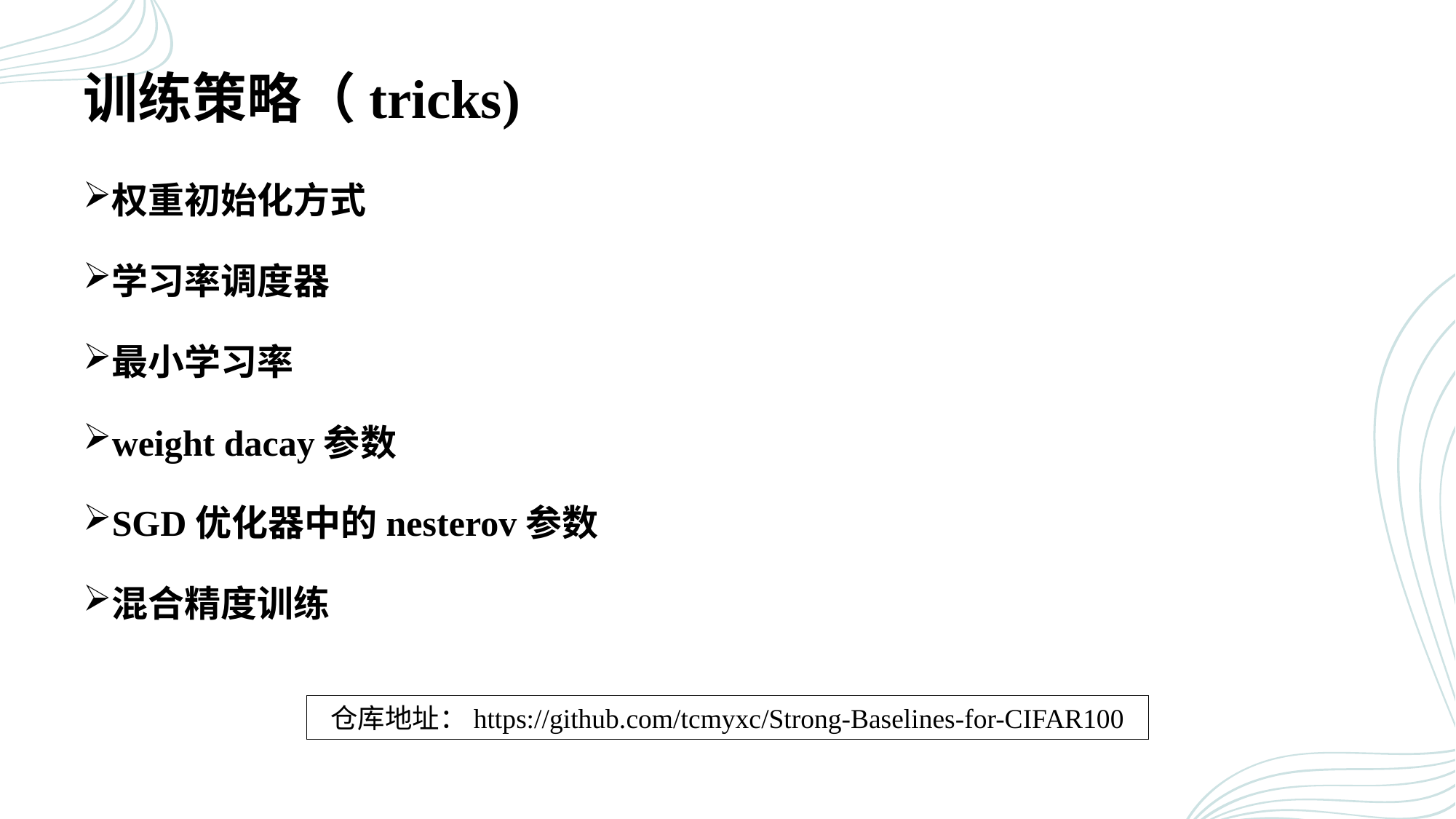

# 训练策略（tricks)
权重初始化方式
学习率调度器
最小学习率
weight dacay参数
SGD优化器中的nesterov参数
混合精度训练
仓库地址：https://github.com/tcmyxc/Strong-Baselines-for-CIFAR100